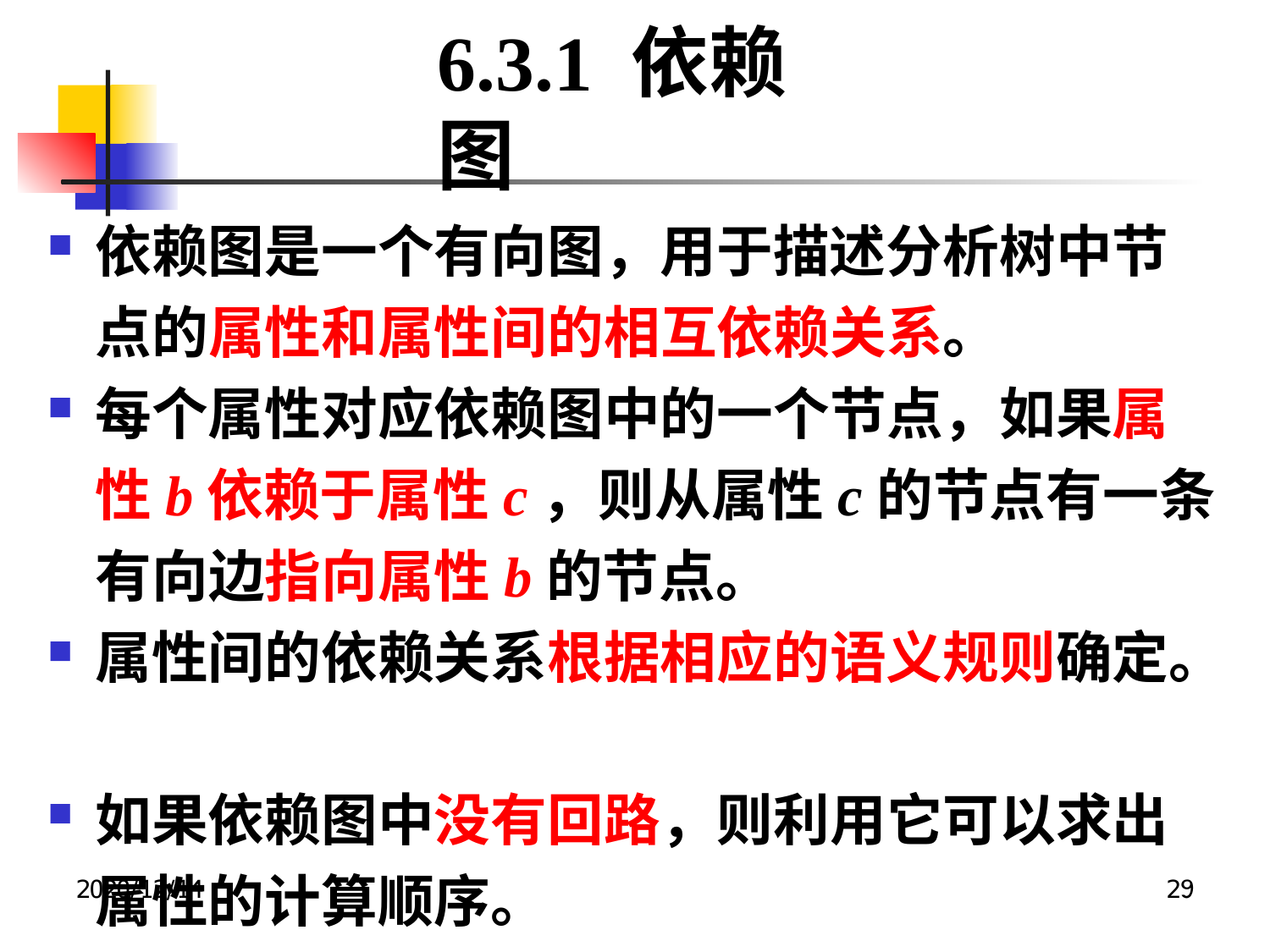

6.3.1 依赖图
依赖图是一个有向图，用于描述分析树中节点的属性和属性间的相互依赖关系。
每个属性对应依赖图中的一个节点，如果属性b依赖于属性c，则从属性c的节点有一条有向边指向属性b的节点。
属性间的依赖关系根据相应的语义规则确定。
如果依赖图中没有回路，则利用它可以求出属性的计算顺序。

2020/12/14
29